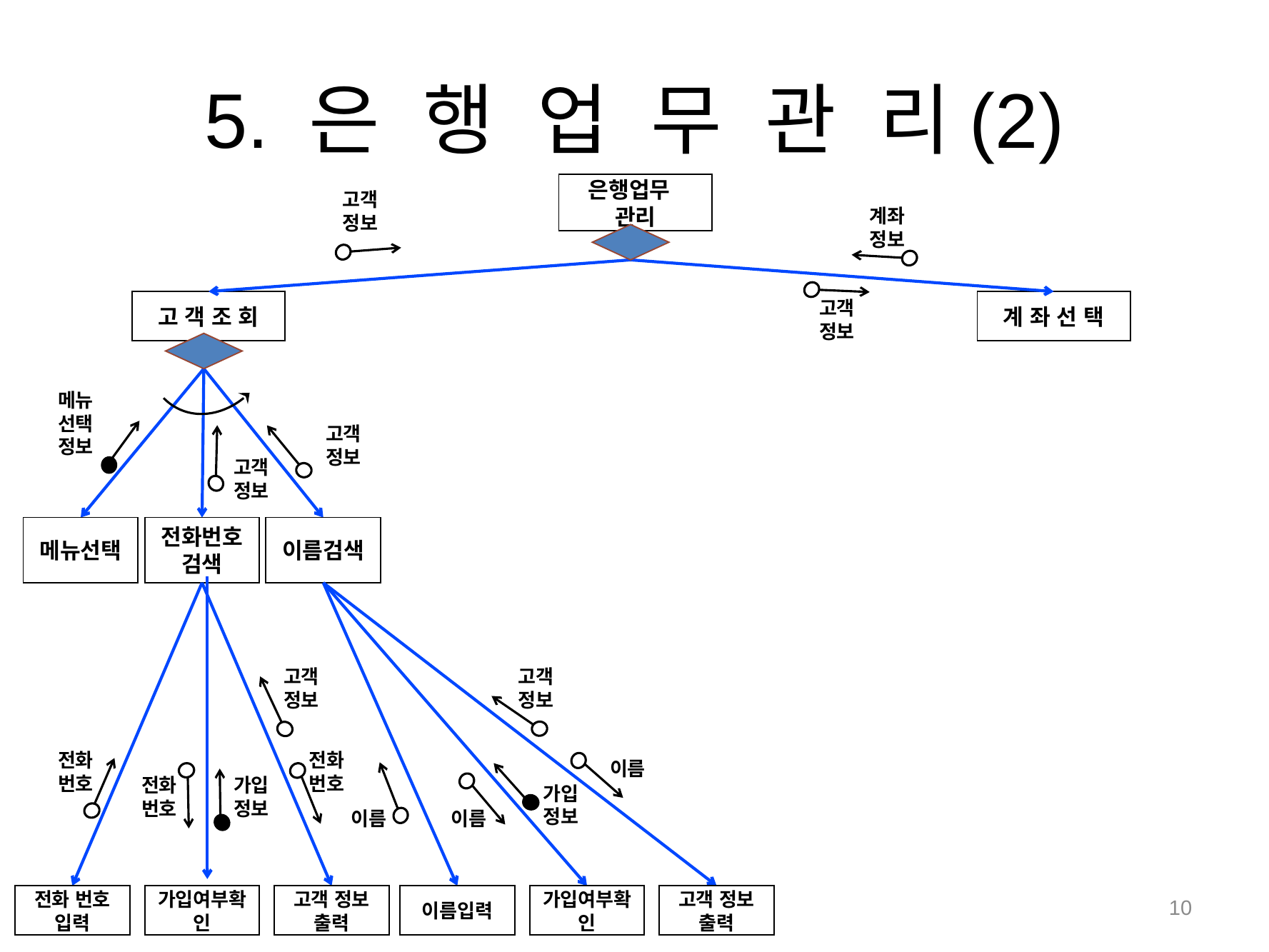

# 5. 은  행  업  무  관  리(2)
은행업무   관리
고객정보
계좌정보

고 객 조 회
고객정보
계 좌 선 택

메뉴선택정보
고객정보

고객정보
메뉴선택
전화번호검색
이름검색
고객정보
고객정보

전화번호
전화번호

이름

전화번호
가입
정보

가입
정보

이름
이름
10
전화 번호
입력
가입여부확인
고객 정보
출력
이름입력
가입여부확인
고객 정보
출력